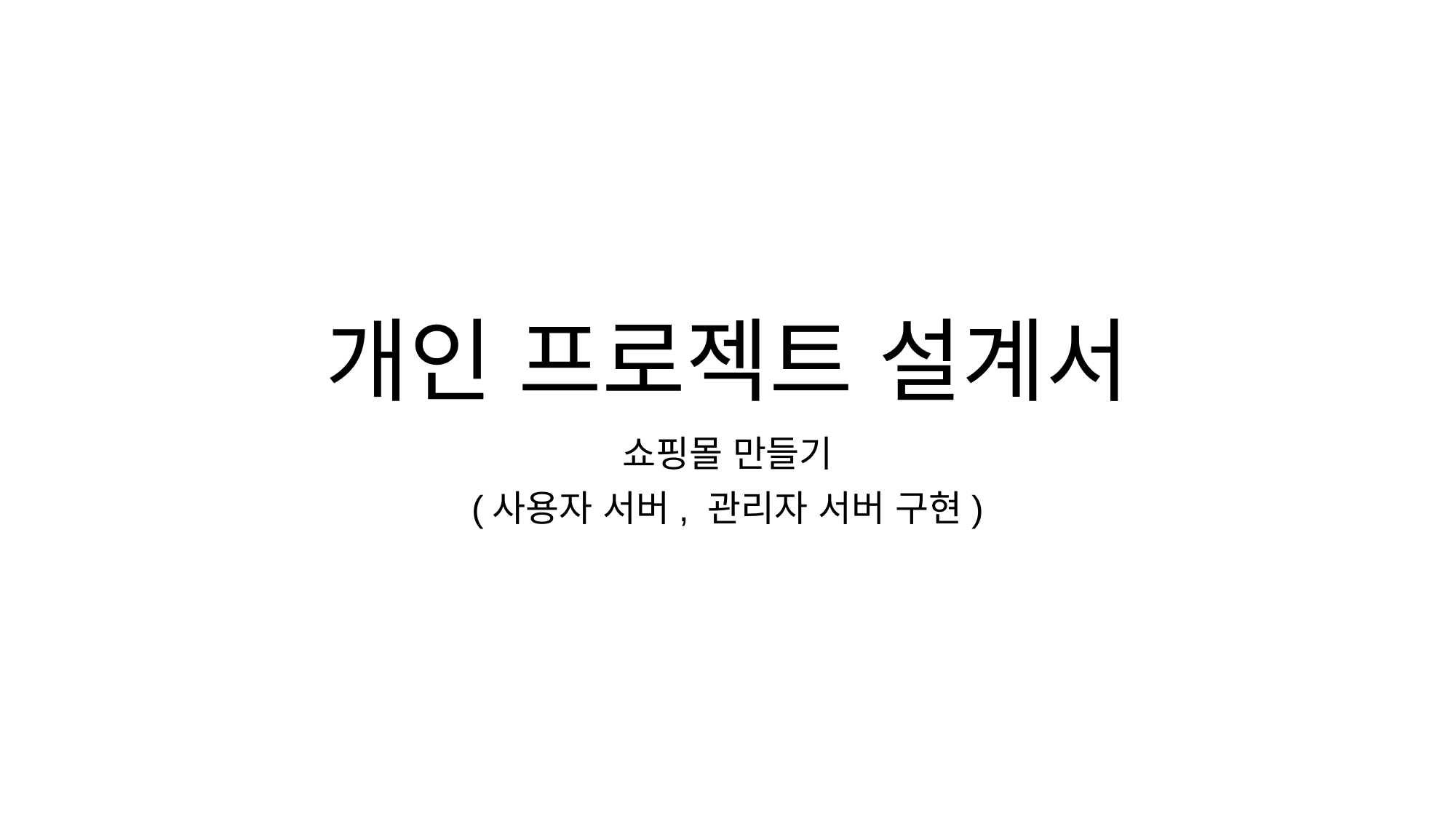

# 개인 프로젝트 설계서
쇼핑몰 만들기
(사용자 서버, 관리자 서버 구현)